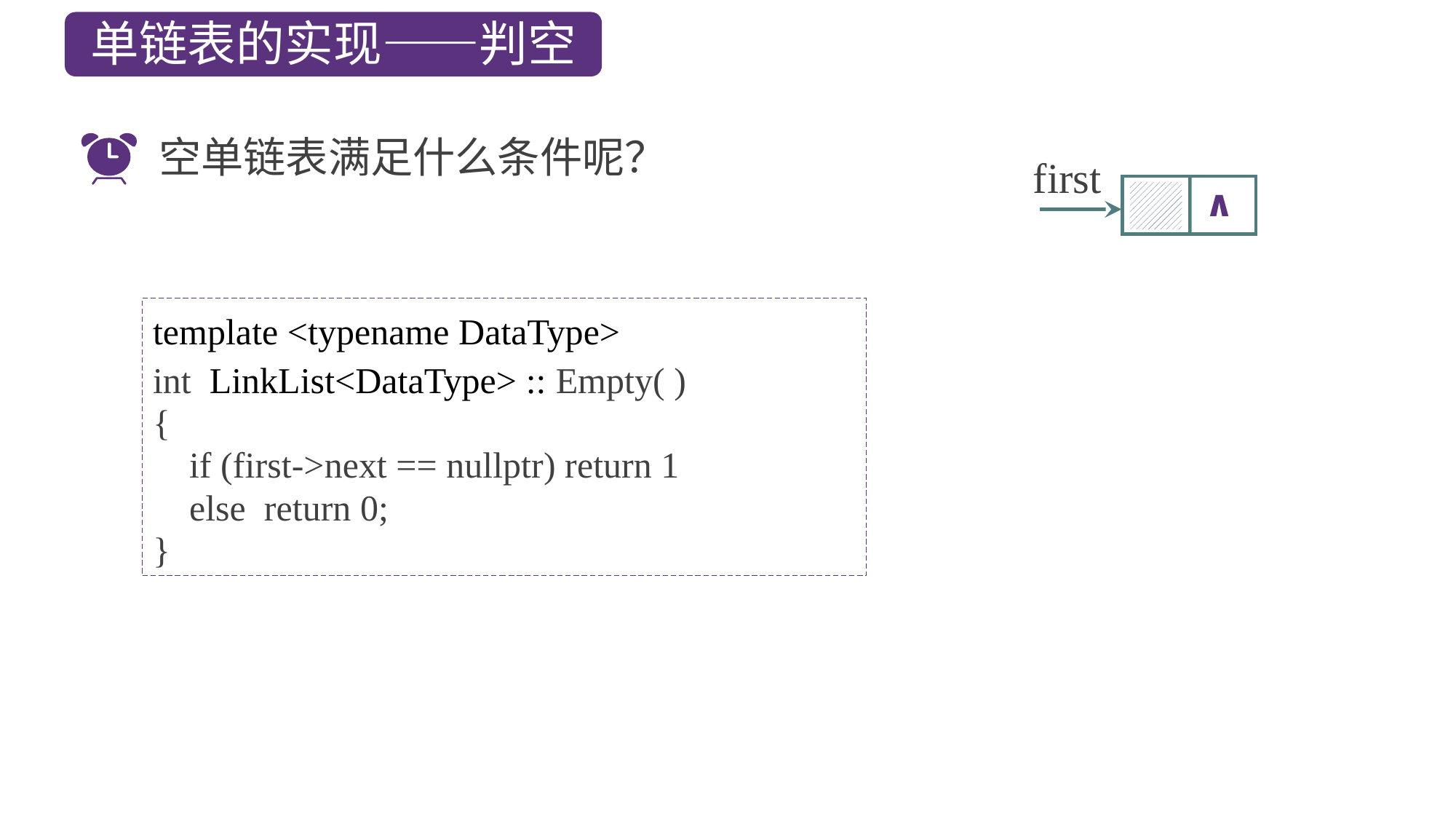

单链表的实现——判空

空单链表满足什么条件呢？

first

∧
template <typename DataType>
int  LinkList<DataType> :: Empty( )
{
    if (first->next == nullptr) return 1
    else  return 0;
}